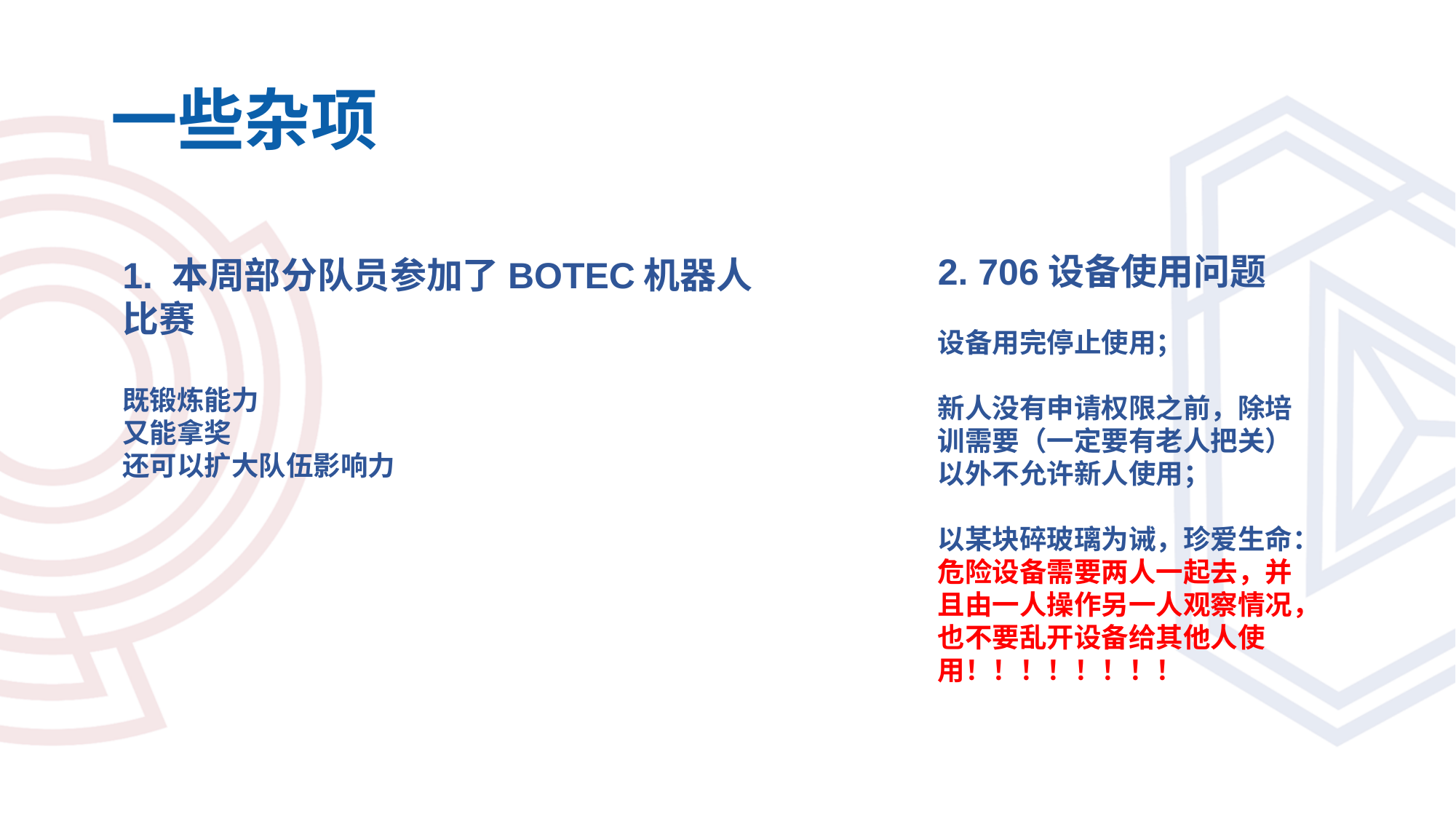

# 一些杂项
2. 706设备使用问题

设备用完停止使用；

新人没有申请权限之前，除培训需要（一定要有老人把关）以外不允许新人使用；

以某块碎玻璃为诫，珍爱生命：
危险设备需要两人一起去，并且由一人操作另一人观察情况，也不要乱开设备给其他人使用！！！！！！！！
1. 本周部分队员参加了BOTEC机器人比赛

既锻炼能力
又能拿奖
还可以扩大队伍影响力